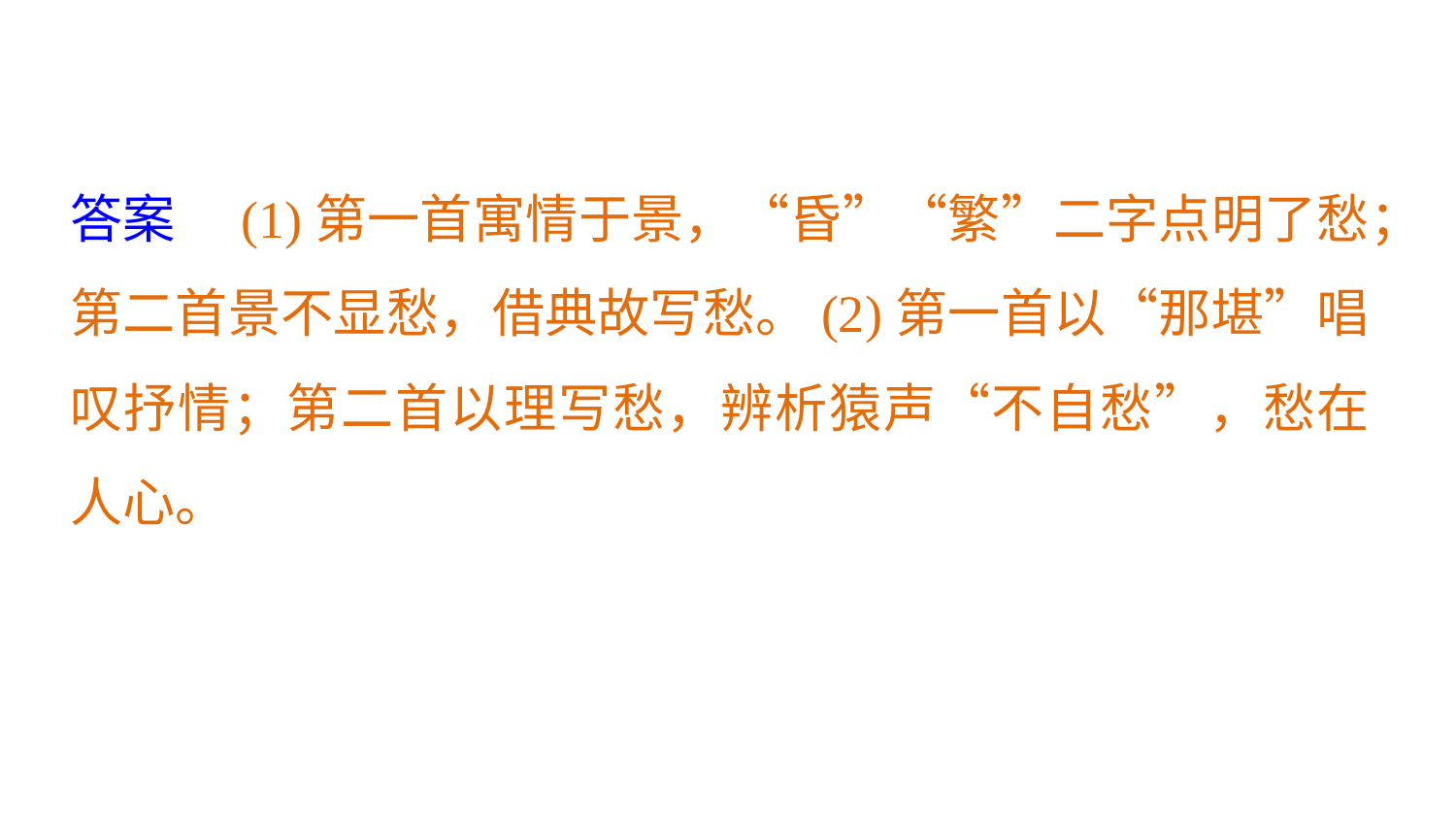

答案　(1)第一首寓情于景，“昏”“繁”二字点明了愁；第二首景不显愁，借典故写愁。(2)第一首以“那堪”唱叹抒情；第二首以理写愁，辨析猿声“不自愁”，愁在人心。